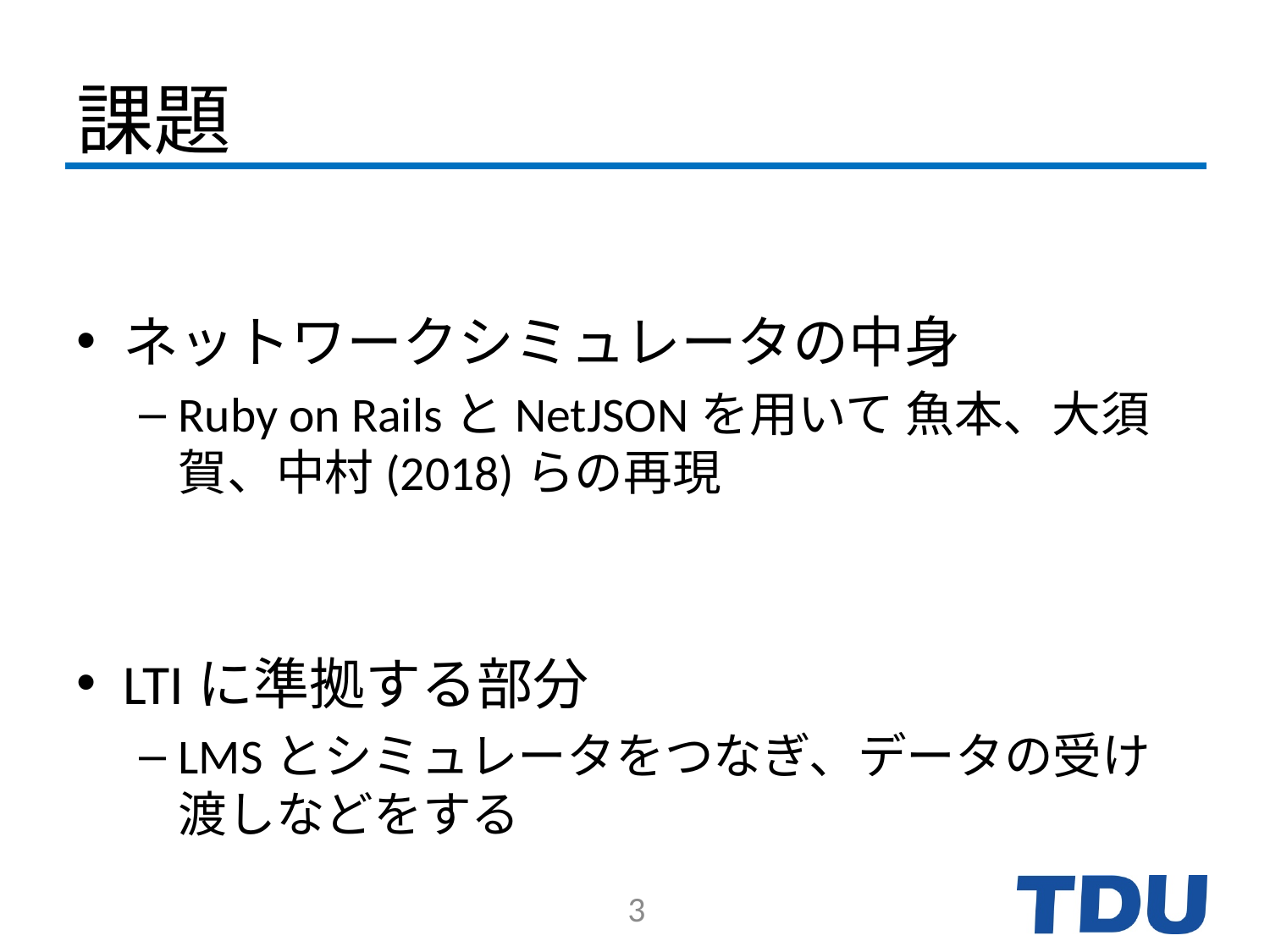

# 課題

ネットワークシミュレータの中身
Ruby on RailsとNetJSONを用いて 魚本、大須賀、中村(2018)らの再現

LTIに準拠する部分
LMSとシミュレータをつなぎ、データの受け渡しなどをする

3